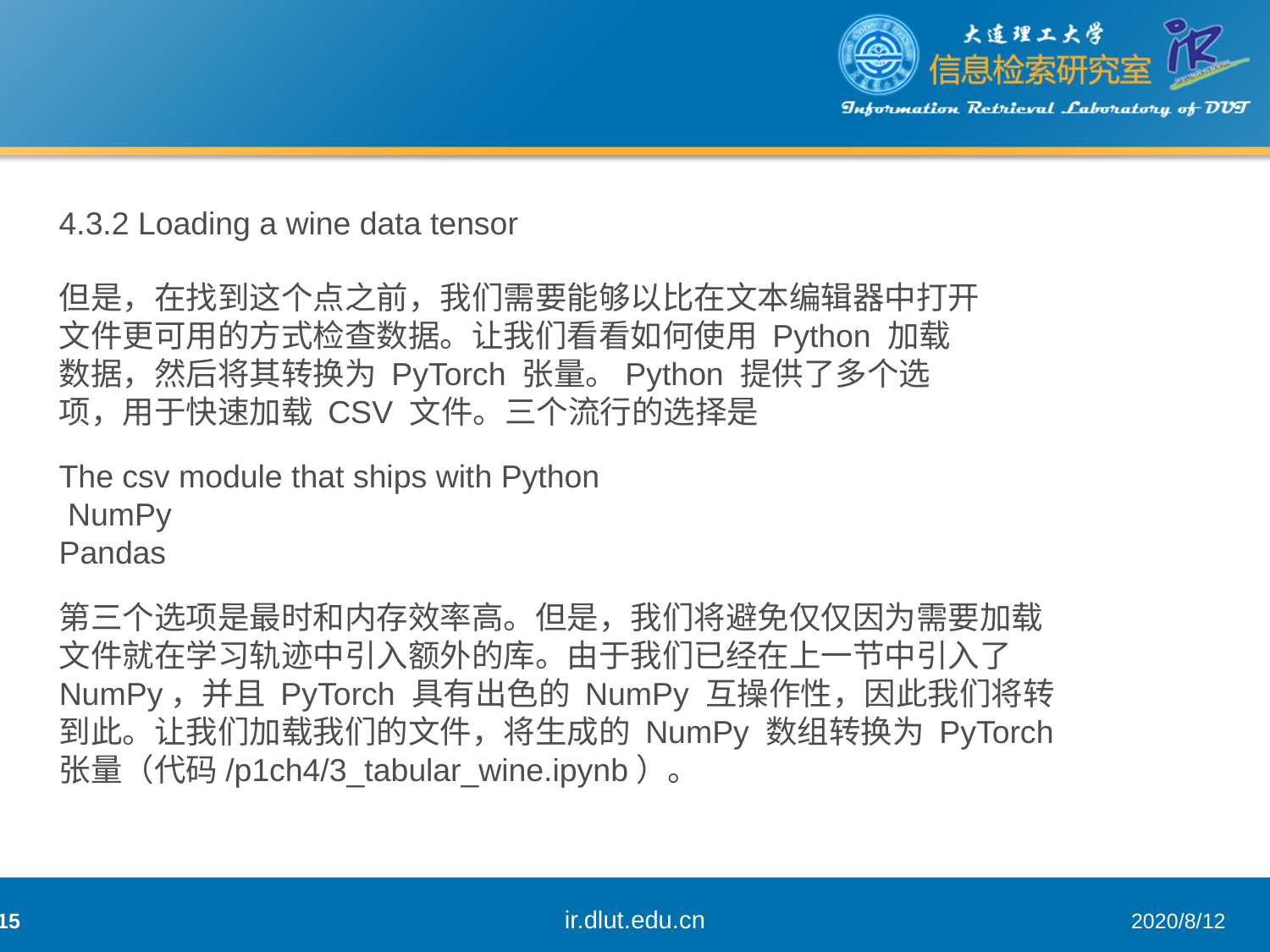

4.3.2 Loading a wine data tensor
但是，在找到这个点之前，我们需要能够以比在文本编辑器中打开文件更可用的方式检查数据。让我们看看如何使用 Python 加载数据，然后将其转换为 PyTorch 张量。Python 提供了多个选项，用于快速加载 CSV 文件。三个流行的选择是
The csv module that ships with Python
 NumPy
Pandas
第三个选项是最时和内存效率高。但是，我们将避免仅仅因为需要加载文件就在学习轨迹中引入额外的库。由于我们已经在上一节中引入了 NumPy，并且 PyTorch 具有出色的 NumPy 互操作性，因此我们将转到此。让我们加载我们的文件，将生成的 NumPy 数组转换为 PyTorch 张量（代码/p1ch4/3_tabular_wine.ipynb）。